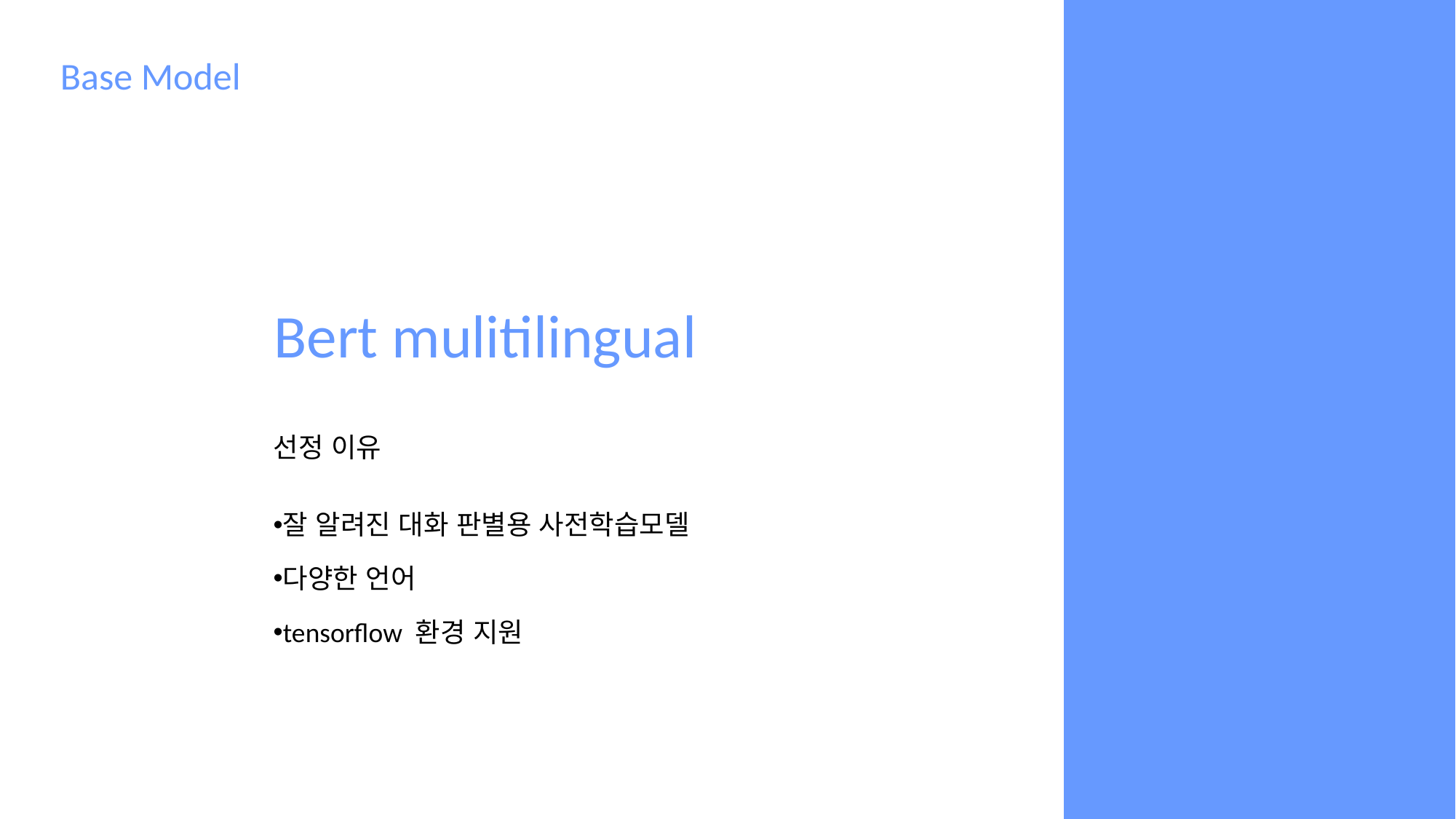

Base Model
Bert mulitilingual

선정 이유

잘 알려진 대화 판별용 사전학습모델
다양한 언어
tensorflow 환경 지원